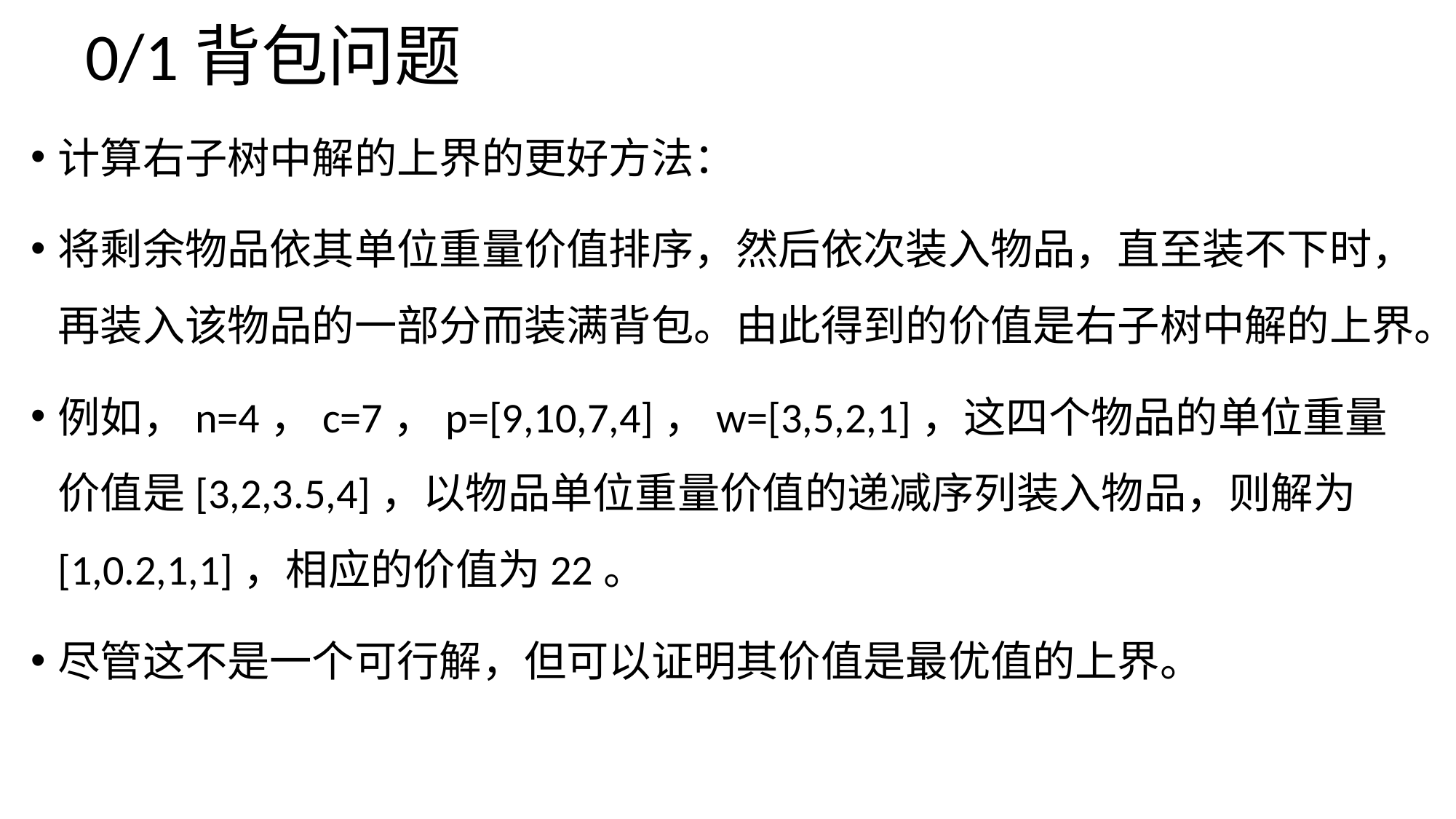

# 0/1背包问题
计算右子树中解的上界的更好方法：
将剩余物品依其单位重量价值排序，然后依次装入物品，直至装不下时，再装入该物品的一部分而装满背包。由此得到的价值是右子树中解的上界。
例如，n=4，c=7，p=[9,10,7,4]，w=[3,5,2,1]，这四个物品的单位重量价值是[3,2,3.5,4]，以物品单位重量价值的递减序列装入物品，则解为[1,0.2,1,1]，相应的价值为22。
尽管这不是一个可行解，但可以证明其价值是最优值的上界。